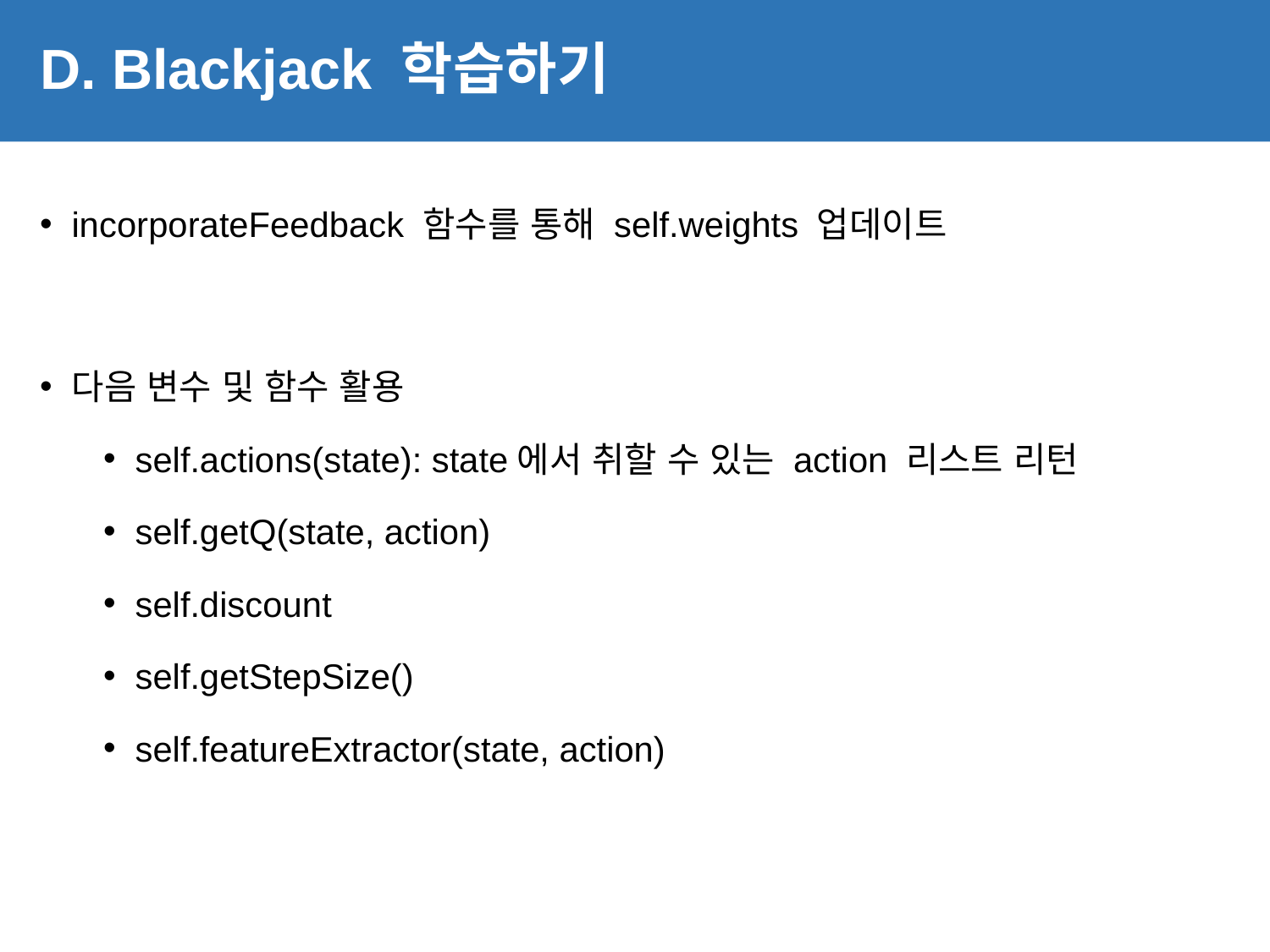

# D. Blackjack 학습하기
40
incorporateFeedback 함수를 통해 self.weights 업데이트

다음 변수 및 함수 활용
self.actions(state): state에서 취할 수 있는 action 리스트 리턴
self.getQ(state, action)
self.discount
self.getStepSize()
self.featureExtractor(state, action)